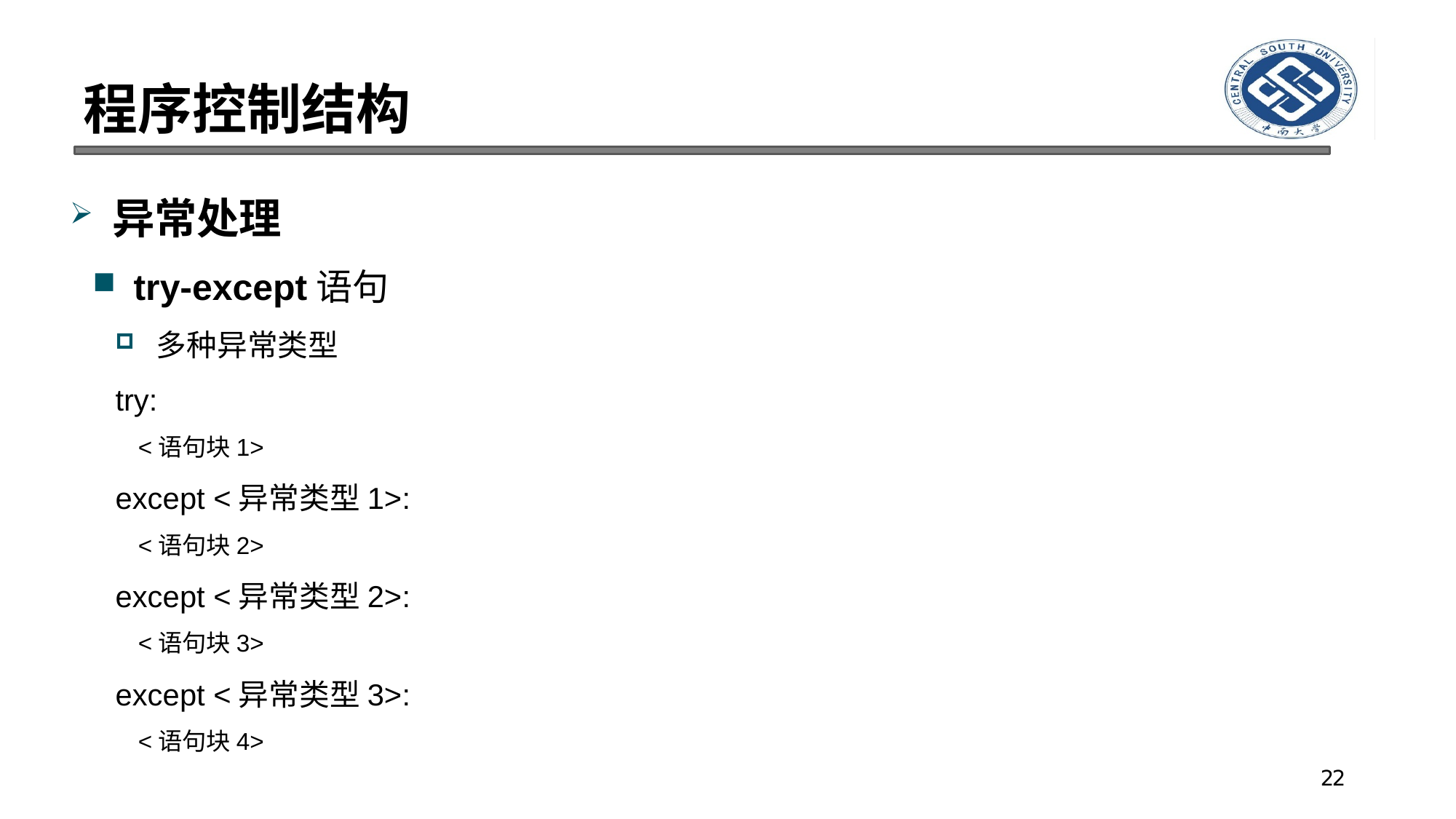

# 程序控制结构
异常处理
try-except语句
多种异常类型
try:
<语句块1>
except <异常类型1>:
<语句块2>
except <异常类型2>:
<语句块3>
except <异常类型3>:
<语句块4>

22